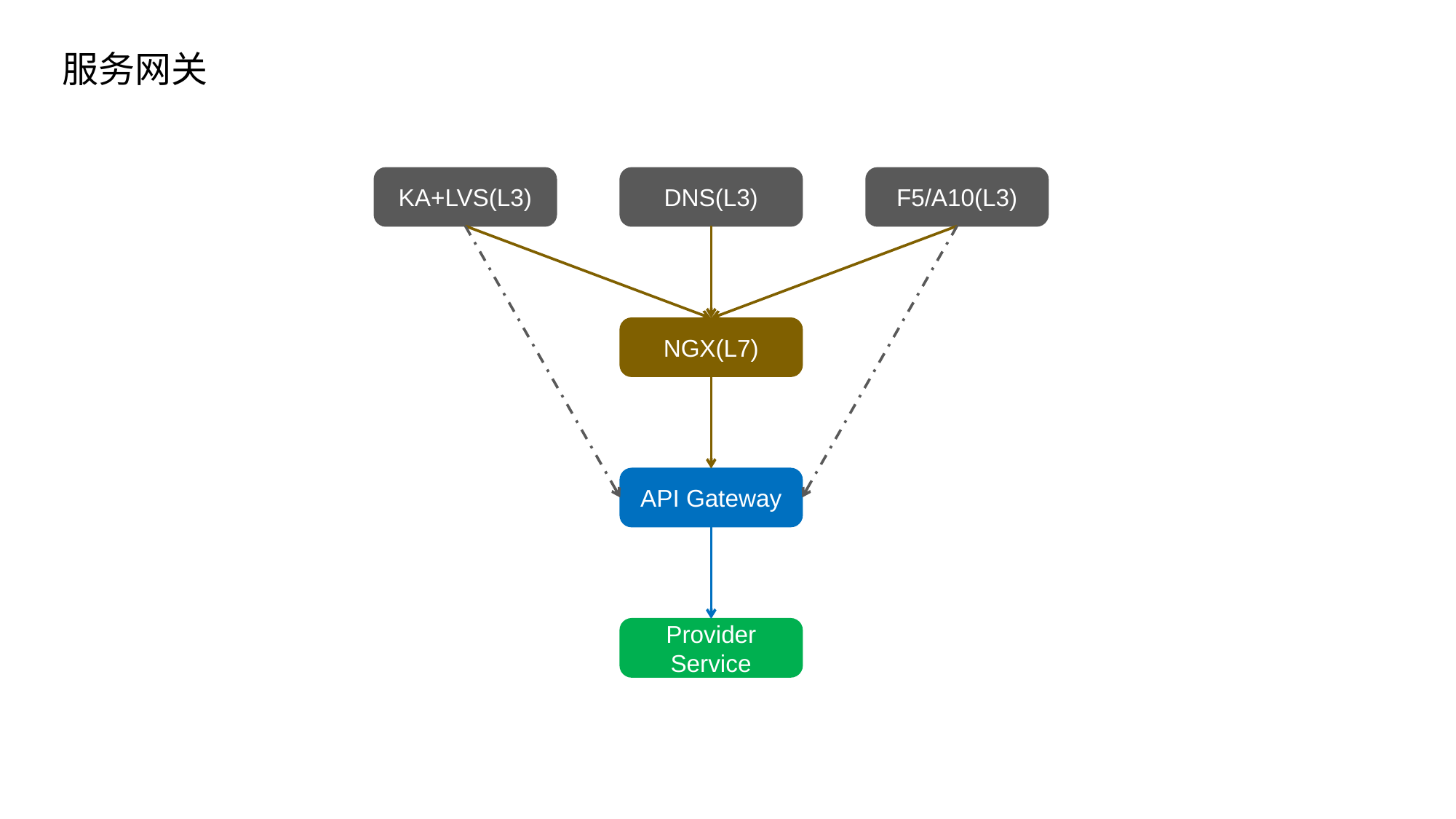

# 服务网关
KA+LVS(L3)
DNS(L3)
F5/A10(L3)
NGX(L7)
API Gateway
Provider
Service